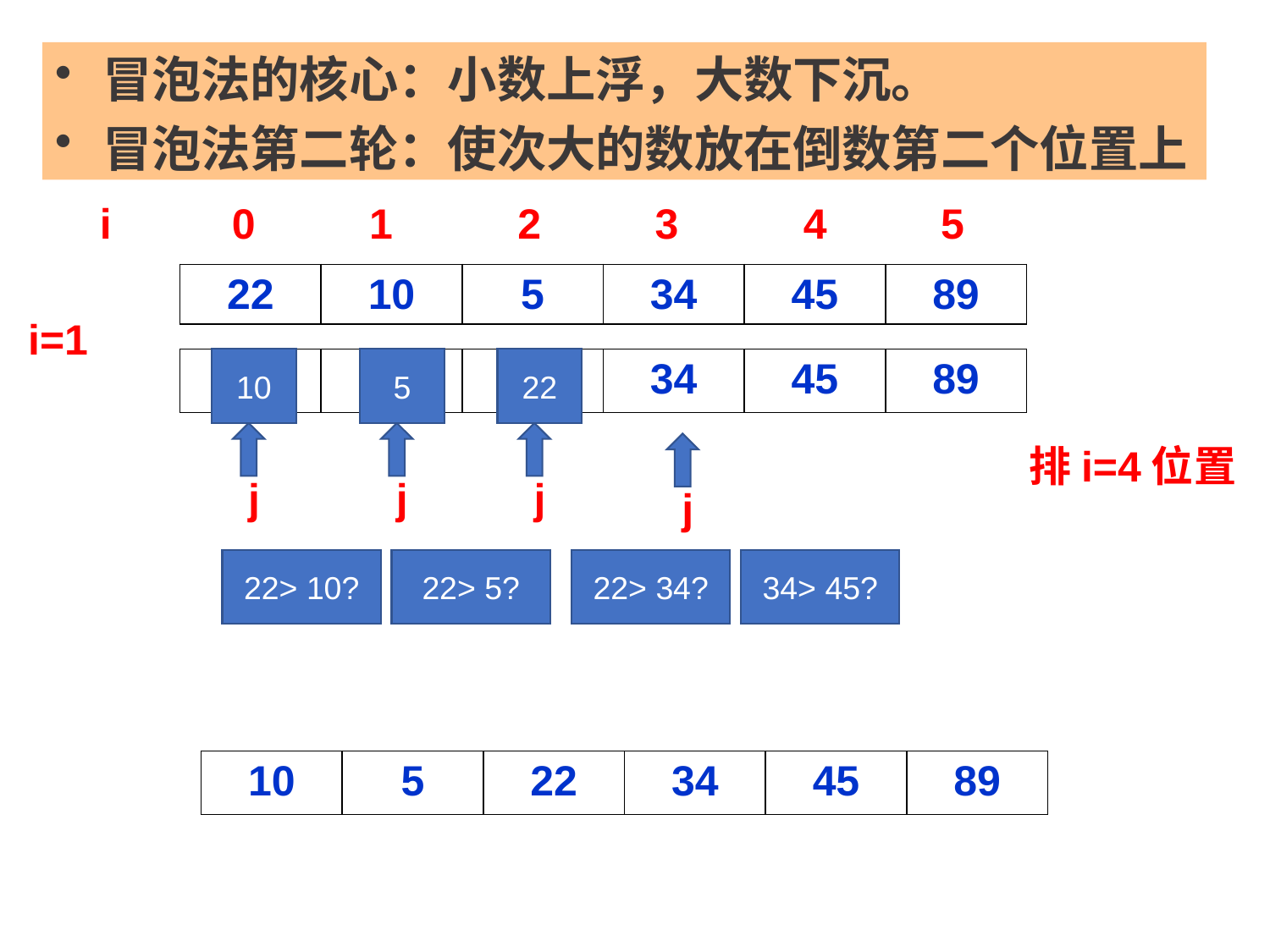

冒泡法的核心：小数上浮，大数下沉。
冒泡法第二轮：使次大的数放在倒数第二个位置上
i
0
1
2
3
4
5
| 22 | 10 | 5 | 34 | 45 | 89 |
| --- | --- | --- | --- | --- | --- |
i=1
| 22 | 10 | 5 | 34 | 45 | 89 |
| --- | --- | --- | --- | --- | --- |
10
22
5
22

j

j

j

j
排i=4位置
22> 10?
22> 5?
22> 34?
34> 45?
| 10 | 5 | 22 | 34 | 45 | 89 |
| --- | --- | --- | --- | --- | --- |